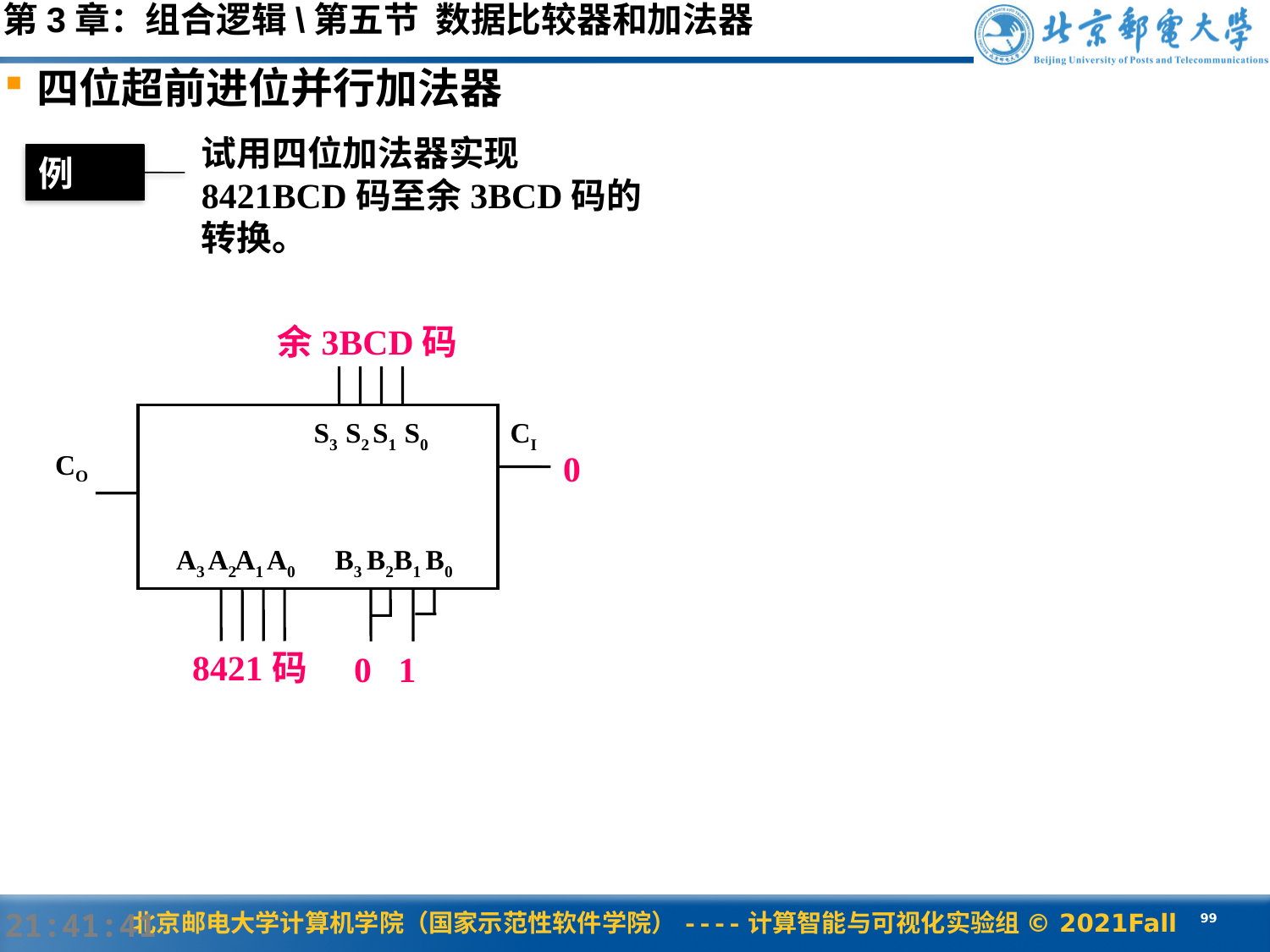

第3章：组合逻辑\第五节  数据比较器和加法器

四位超前进位并行加法器

试用四位加法器实现8421BCD码至余3BCD码的转换。
例

余3BCD码

74LS283
S3
S2
S1
S0
CI
CO
0

A3
A2
A1
A0
B3
B2
B1
B0

8421码
0   1